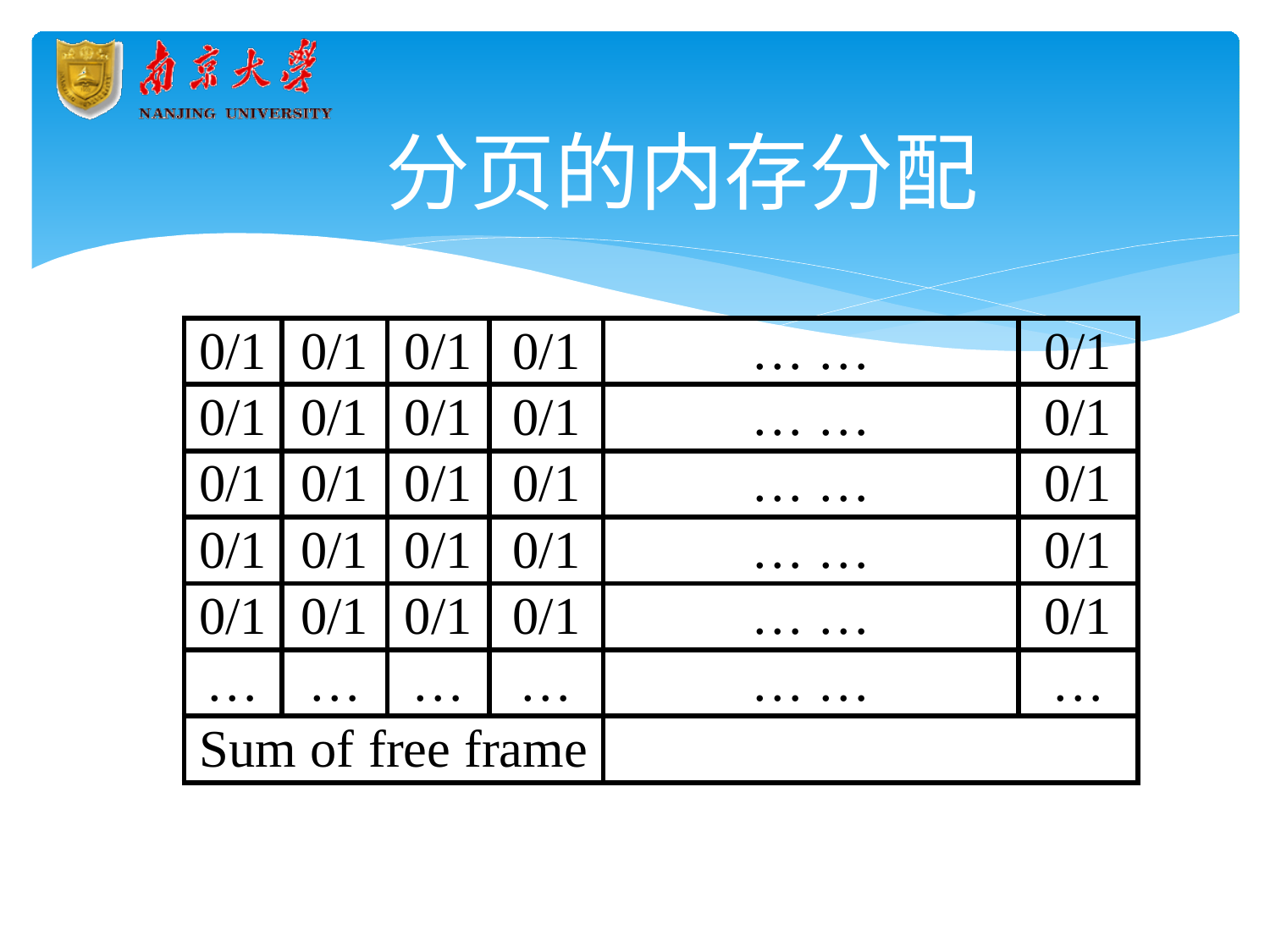

# 分页的内存分配
| 0/1 | 0/1 | 0/1 | 0/1 | … … | 0/1 |
| --- | --- | --- | --- | --- | --- |
| 0/1 | 0/1 | 0/1 | 0/1 | … … | 0/1 |
| 0/1 | 0/1 | 0/1 | 0/1 | … … | 0/1 |
| 0/1 | 0/1 | 0/1 | 0/1 | … … | 0/1 |
| 0/1 | 0/1 | 0/1 | 0/1 | … … | 0/1 |
| … | … | … | … | … … | … |
| Sum of free frame |  |  |  |  |  |